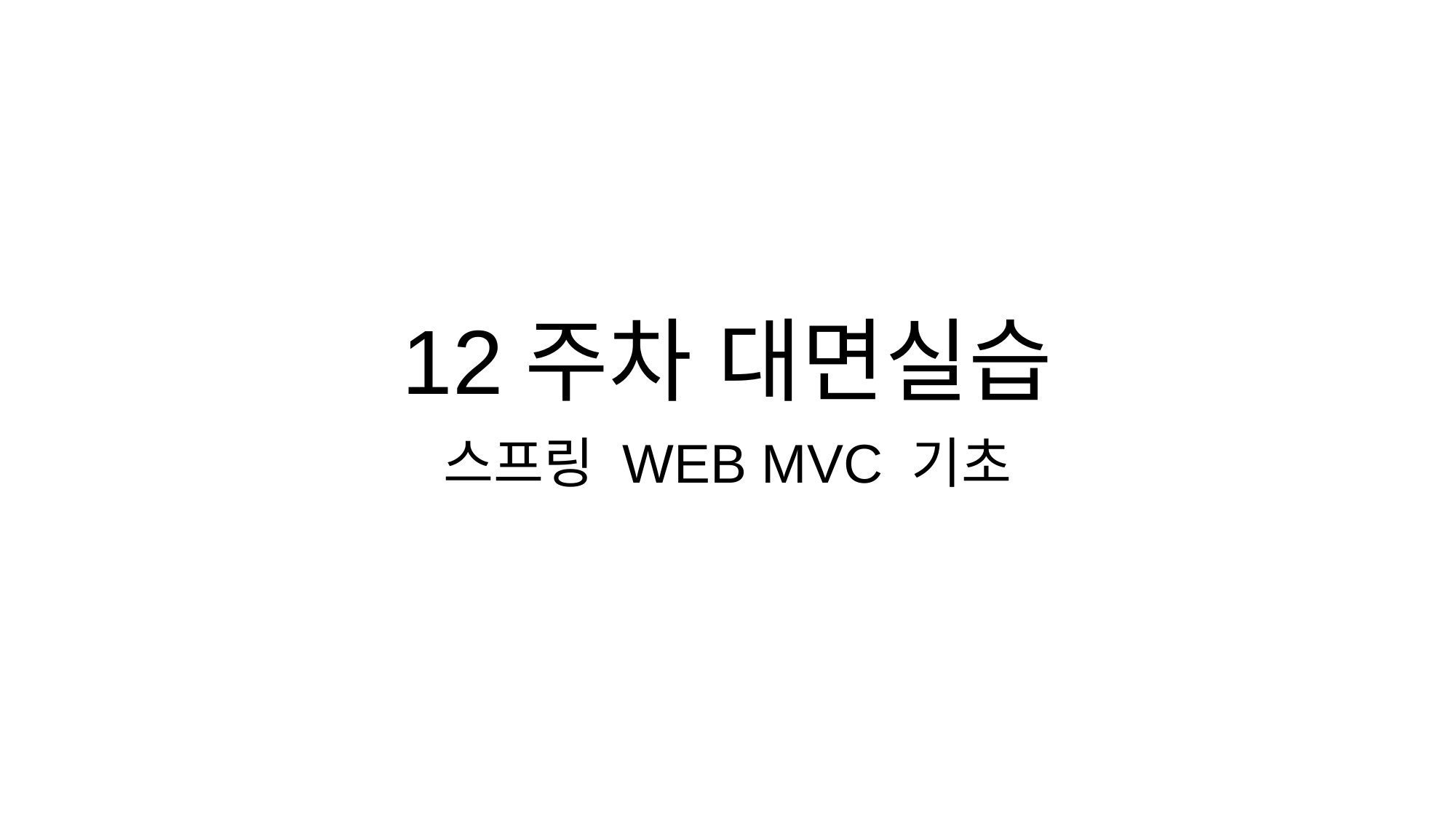

# 12주차 대면실습
스프링 WEB MVC 기초